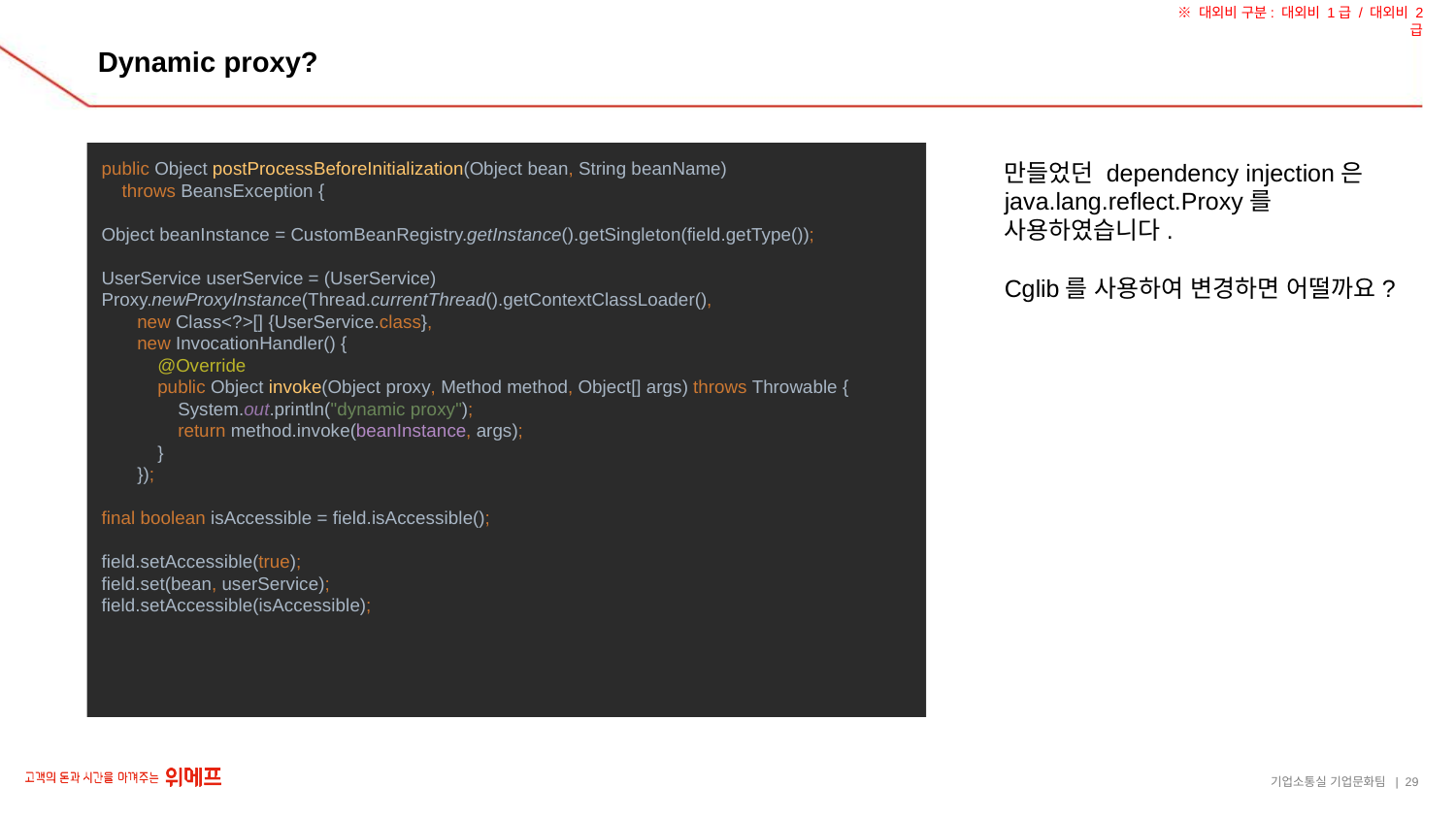

# Dynamic proxy?
public Object postProcessBeforeInitialization(Object bean, String beanName)
    throws BeansException {

Object beanInstance = CustomBeanRegistry.getInstance().getSingleton(field.getType());

UserService userService = (UserService) Proxy.newProxyInstance(Thread.currentThread().getContextClassLoader(),
       new Class<?>[] {UserService.class},
       new InvocationHandler() {
           @Override
           public Object invoke(Object proxy, Method method, Object[] args) throws Throwable {
               System.out.println("dynamic proxy");
               return method.invoke(beanInstance, args);
           }
       });

final boolean isAccessible = field.isAccessible();

field.setAccessible(true);
field.set(bean, userService);
field.setAccessible(isAccessible);

만들었던 dependency injection은 java.lang.reflect.Proxy를 사용하였습니다.

Cglib를 사용하여 변경하면 어떨까요?